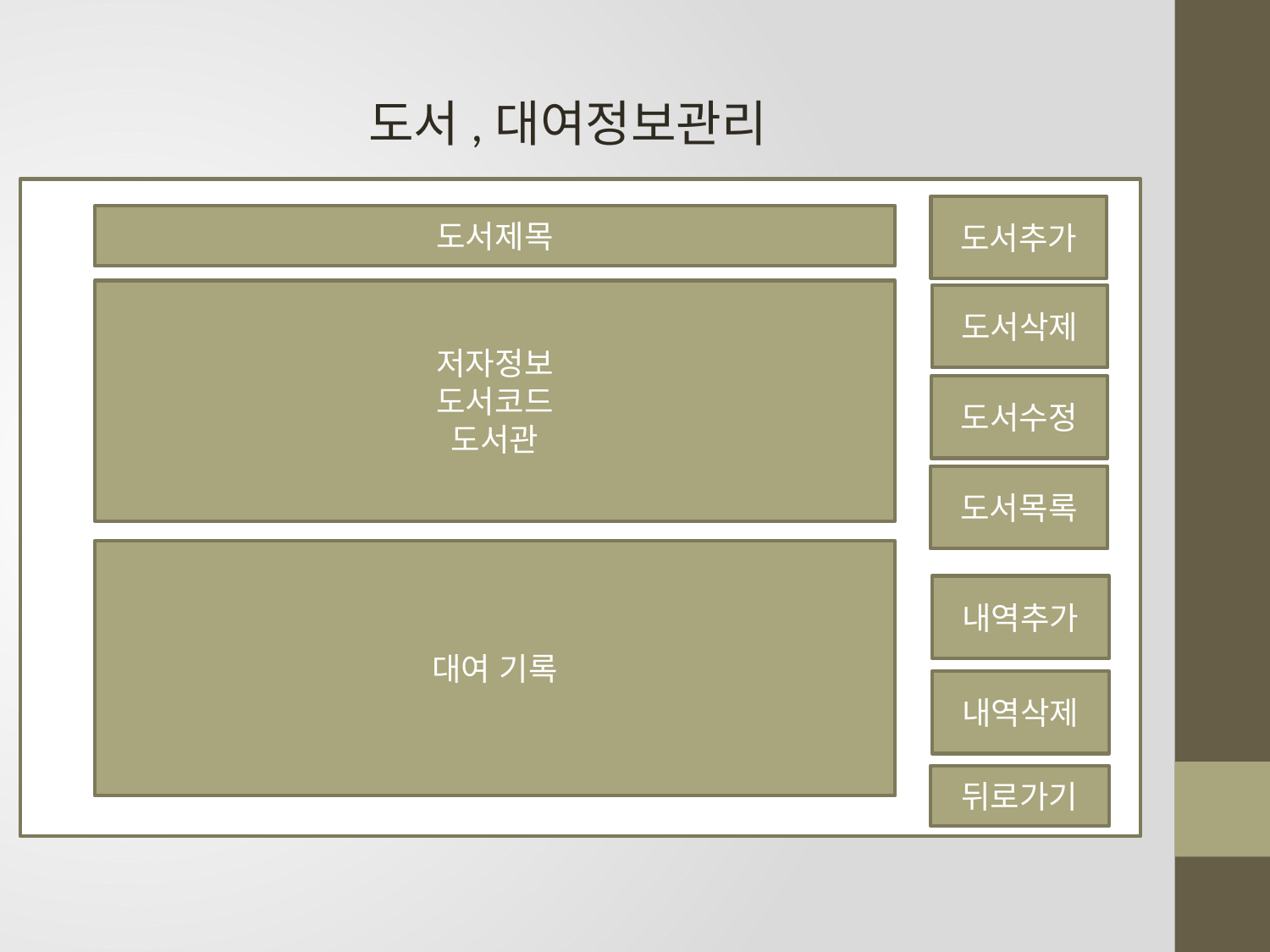

도서,대여정보관리

도서추가
도서제목
저자정보
도서코드
도서관
도서삭제
도서수정
도서목록
대여 기록
내역추가
내역삭제
뒤로가기